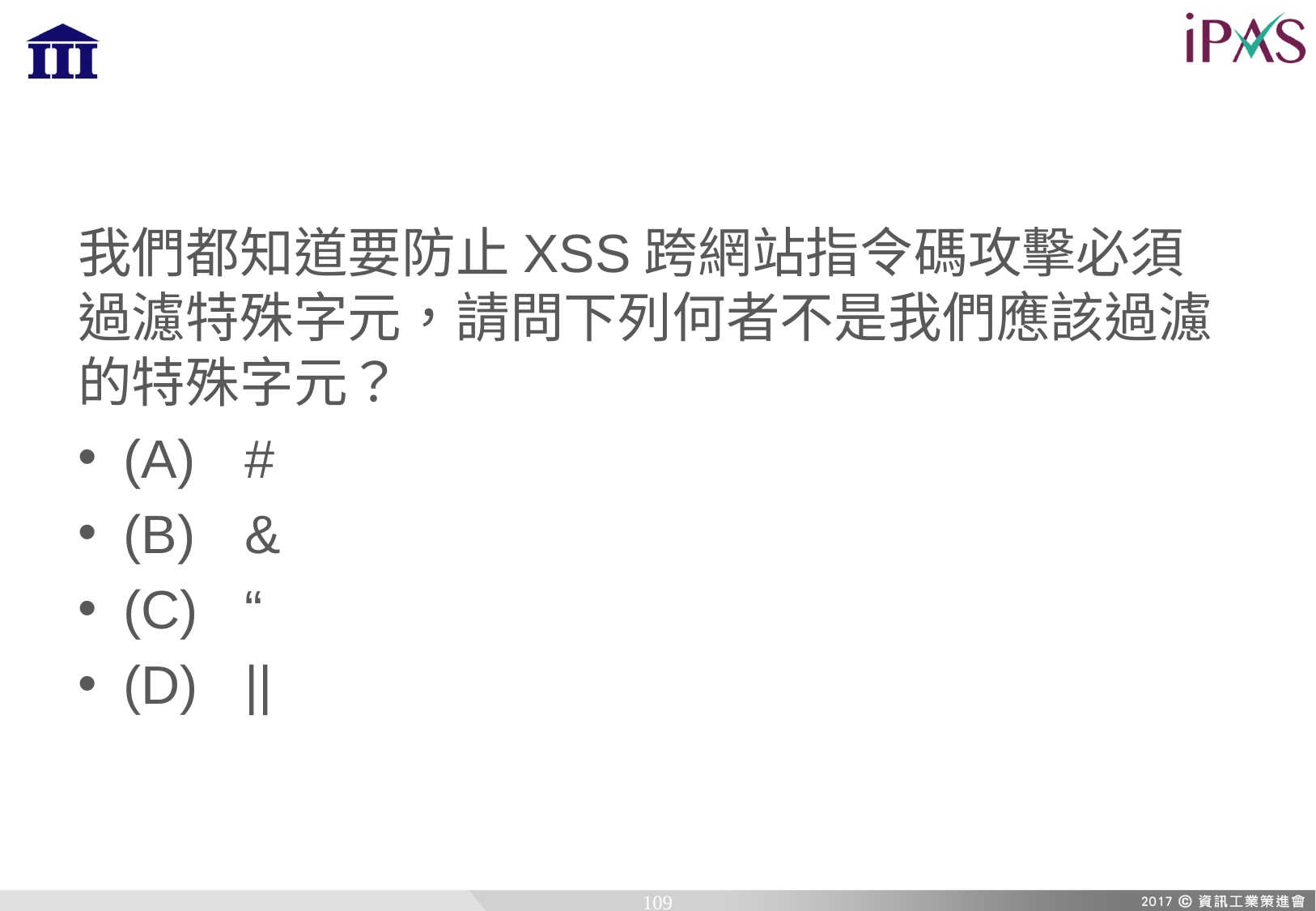

我們都知道要防止XSS跨網站指令碼攻擊必須過濾特殊字元，請問下列何者不是我們應該過濾的特殊字元？
(A)	#
(B)	&
(C)	“
(D)	||

109